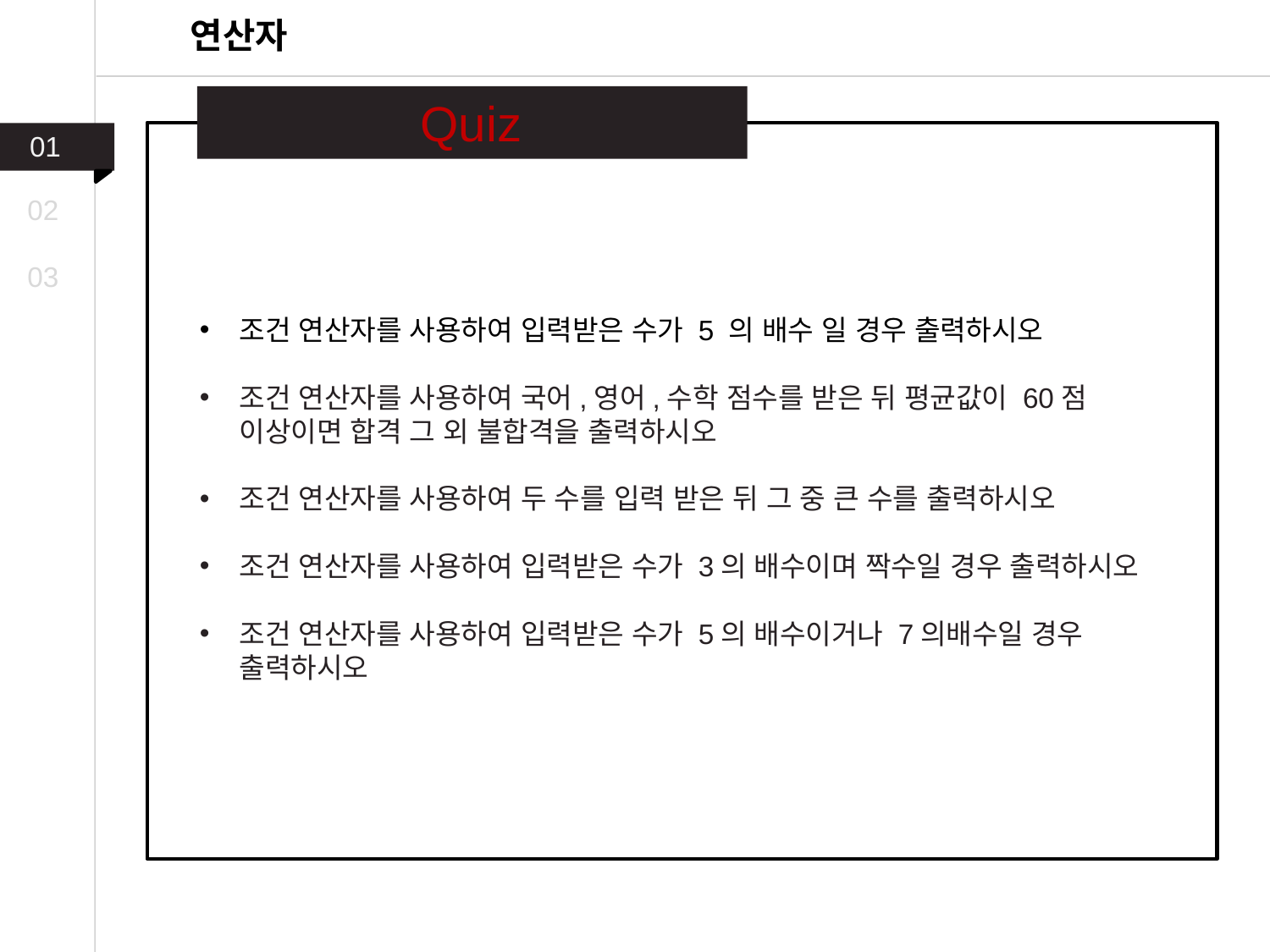

연산자
Quiz

01

02
03
조건 연산자를 사용하여 입력받은 수가 5 의 배수 일 경우 출력하시오

조건 연산자를 사용하여 국어,영어,수학 점수를 받은 뒤 평균값이 60점 이상이면 합격 그 외 불합격을 출력하시오

조건 연산자를 사용하여 두 수를 입력 받은 뒤 그 중 큰 수를 출력하시오

조건 연산자를 사용하여 입력받은 수가 3의 배수이며 짝수일 경우 출력하시오

조건 연산자를 사용하여 입력받은 수가 5의 배수이거나 7의배수일 경우 출력하시오